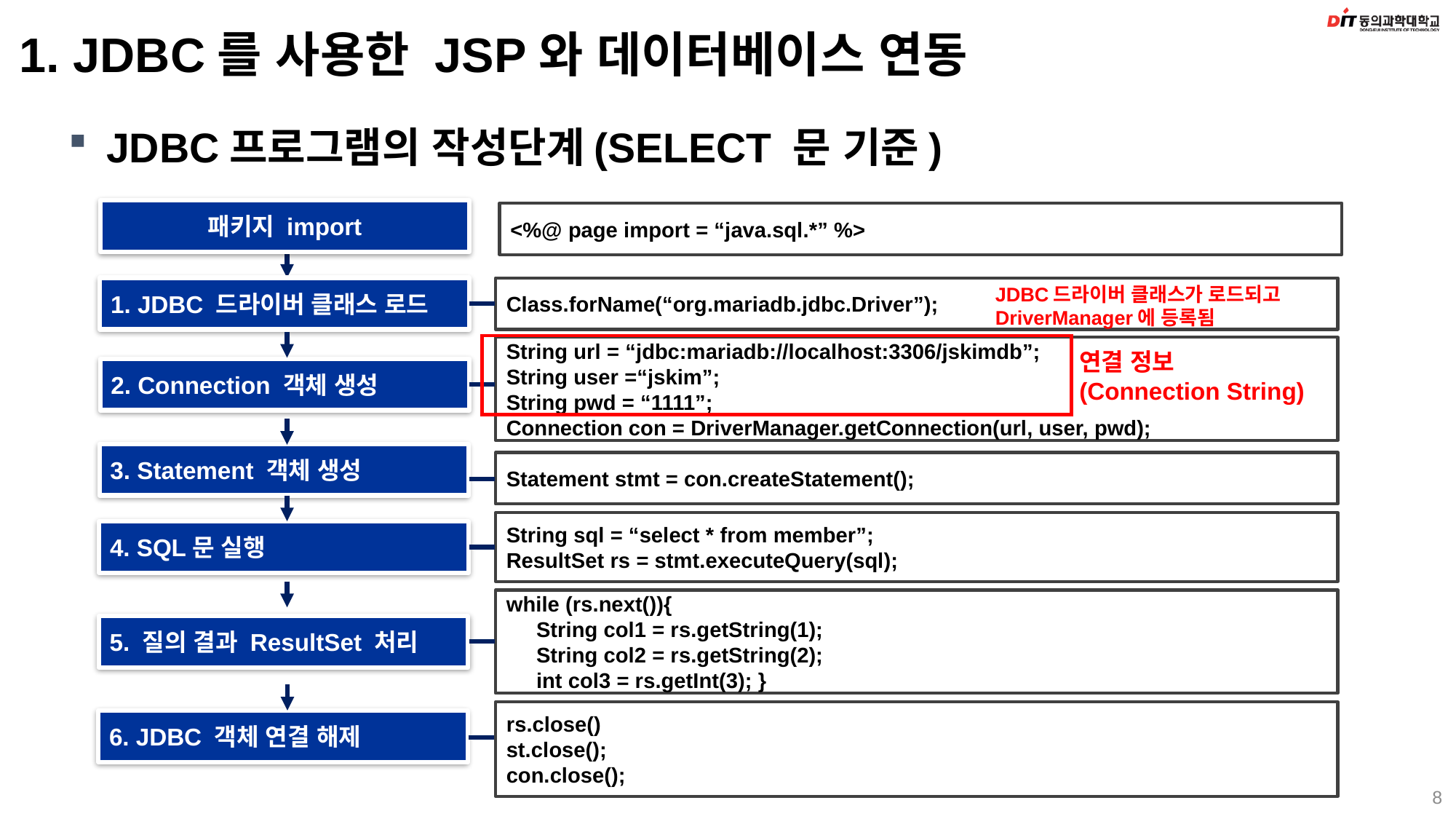

# 1. JDBC를 사용한 JSP와 데이터베이스 연동
 JDBC프로그램의 작성단계(SELECT 문 기준)
패키지 import
<%@ page import = “java.sql.*” %>
JDBC드라이버 클래스가 로드되고 DriverManager에 등록됨
1. JDBC 드라이버 클래스 로드
Class.forName(“org.mariadb.jdbc.Driver”);

String url = “jdbc:mariadb://localhost:3306/jskimdb”;
String user =“jskim”;
String pwd = “1111”;
Connection con = DriverManager.getConnection(url, user, pwd);
연결 정보
(Connection String)
2. Connection 객체 생성
3. Statement 객체 생성
Statement stmt = con.createStatement();
String sql = “select * from member”;
ResultSet rs = stmt.executeQuery(sql);
4. SQL문 실행
while (rs.next()){
     String col1 = rs.getString(1);
     String col2 = rs.getString(2);
     int col3 = rs.getInt(3); }
5. 질의 결과 ResultSet 처리
rs.close()
st.close();
con.close();
6. JDBC 객체 연결 해제
8